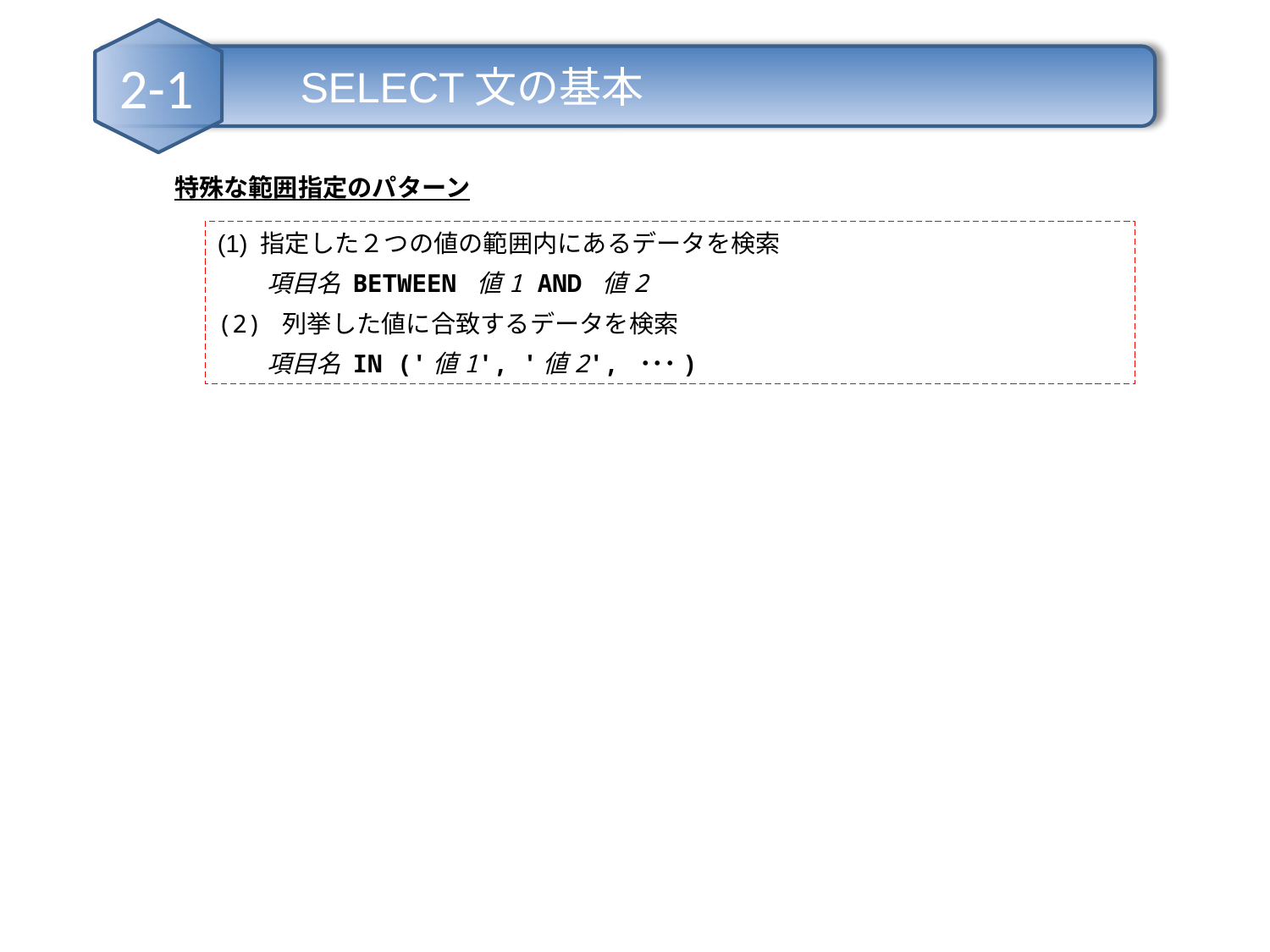

SELECT文の基本
2-1
特殊な範囲指定のパターン
 指定した２つの値の範囲内にあるデータを検索
　　項目名 BETWEEN 値1 AND 値2
(2) 列挙した値に合致するデータを検索
　　項目名 IN ('値1', '値2', ･･･)